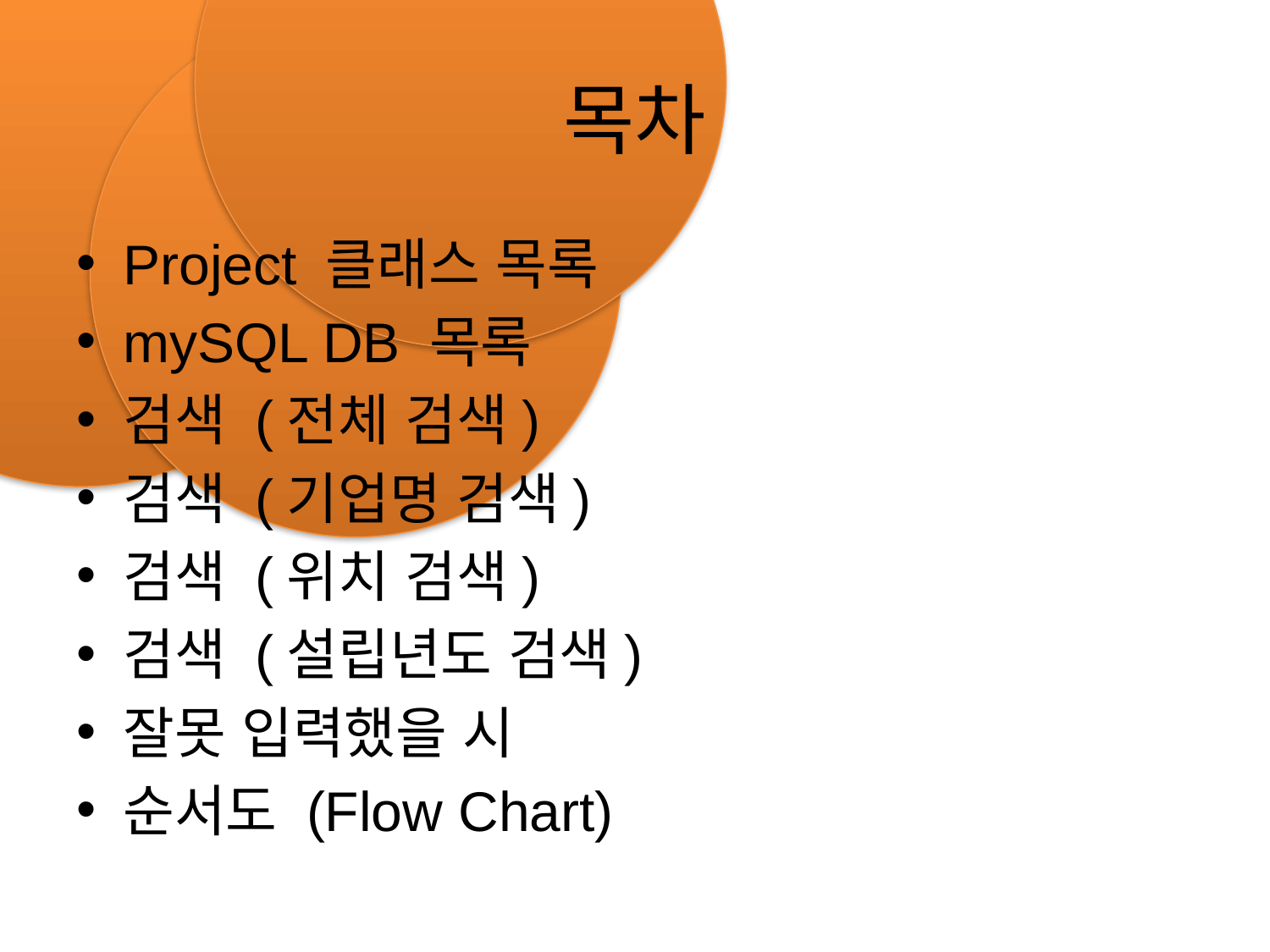

# 목차
Project 클래스 목록
mySQL DB 목록
검색 (전체 검색)
검색 (기업명 검색)
검색 (위치 검색)
검색 (설립년도 검색)
잘못 입력했을 시
순서도 (Flow Chart)